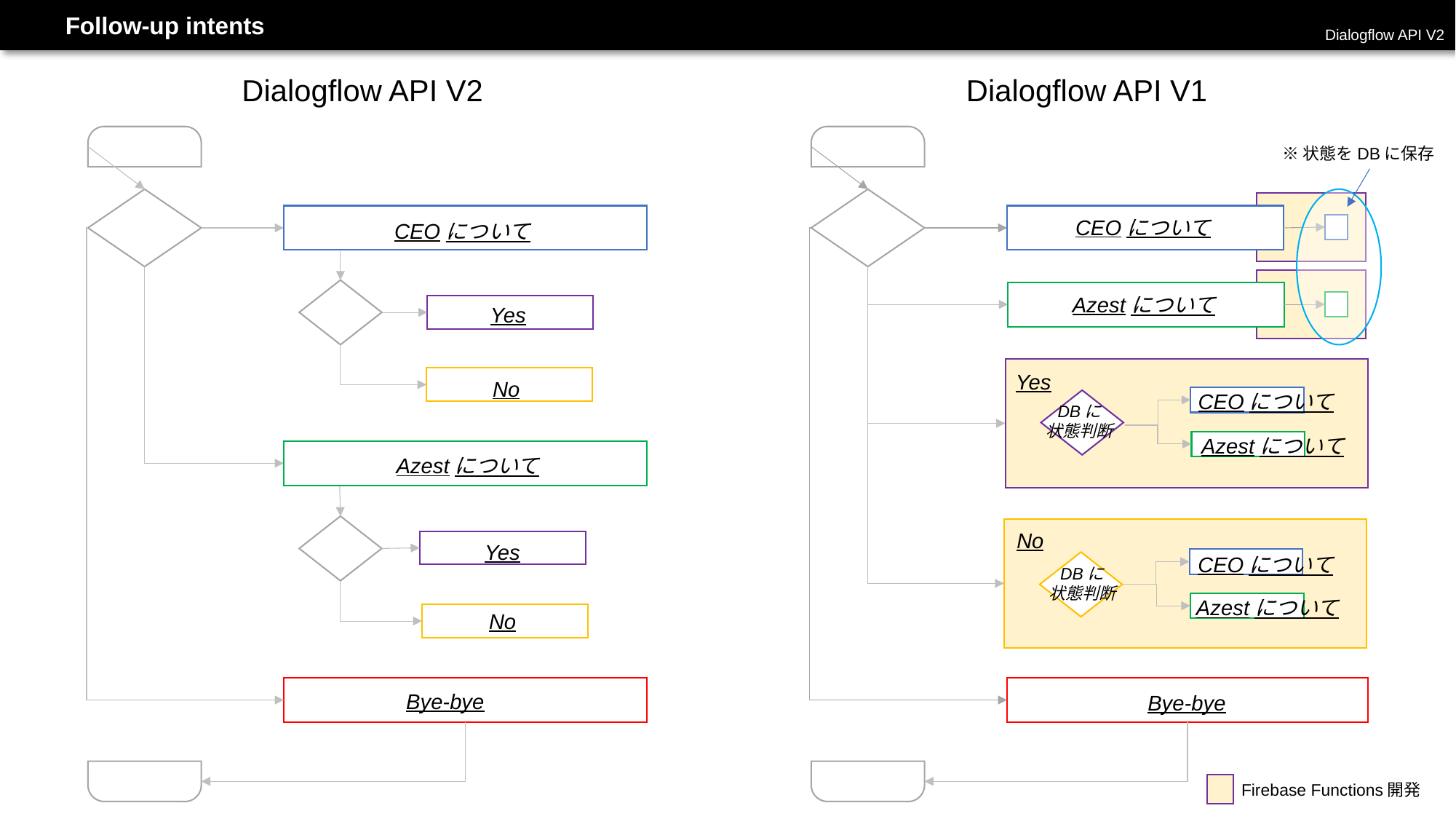

Follow-up intents
Dialogflow API V2
Dialogflow API V2
Dialogflow API V1

※状態をDBに保存

CEOについて
CEOについて

Azestについて

Yes

Yes

No
CEOについて

DBに
状態判断
Azestについて

Azestについて

No

Yes
CEOについて

DBに
状態判断
Azestについて

No

Bye-bye
Bye-bye

Firebase Functions開発